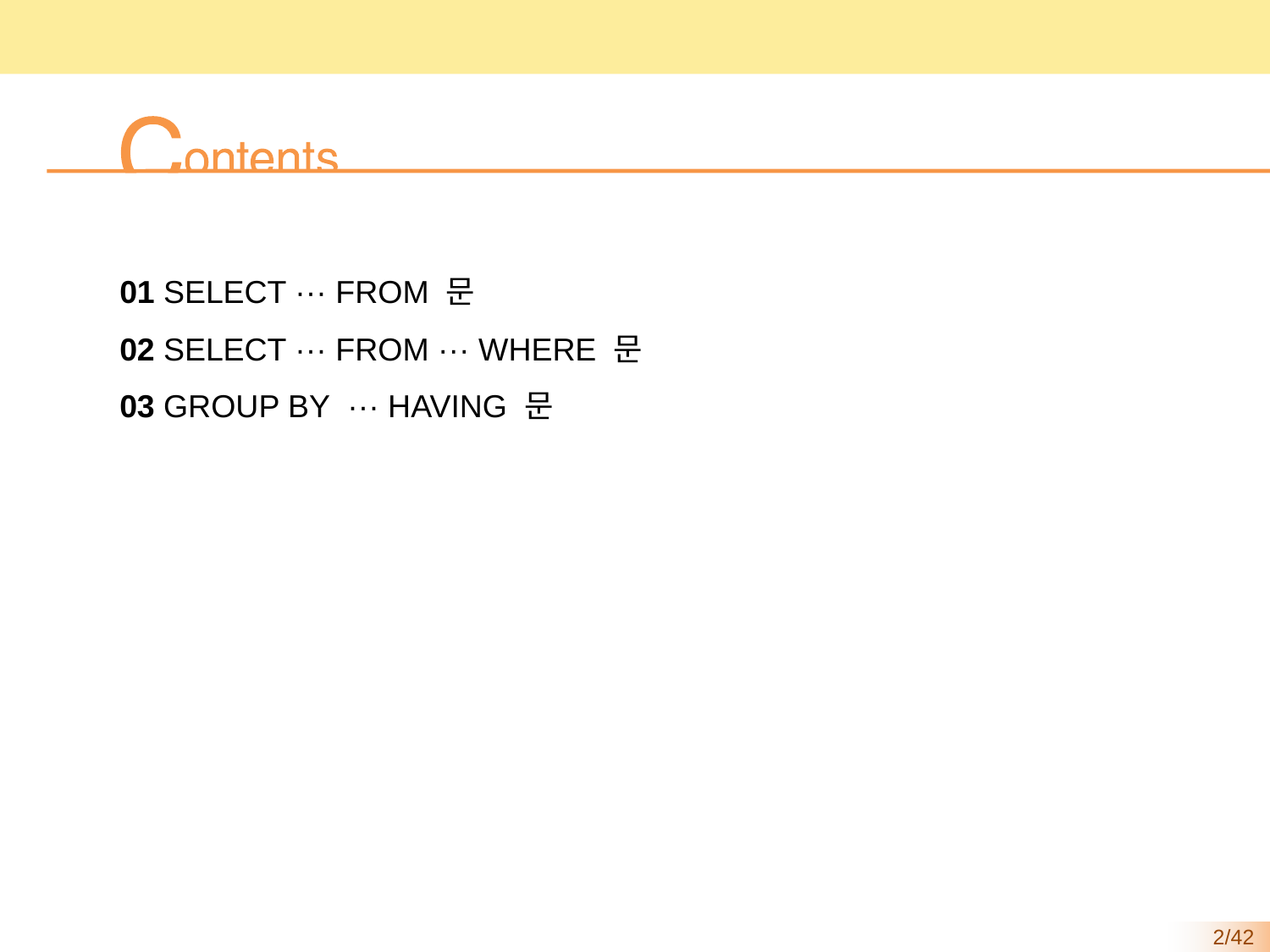

01 SELECT ··· FROM 문
02 SELECT ··· FROM ··· WHERE 문
03 GROUP BY  ··· HAVING 문